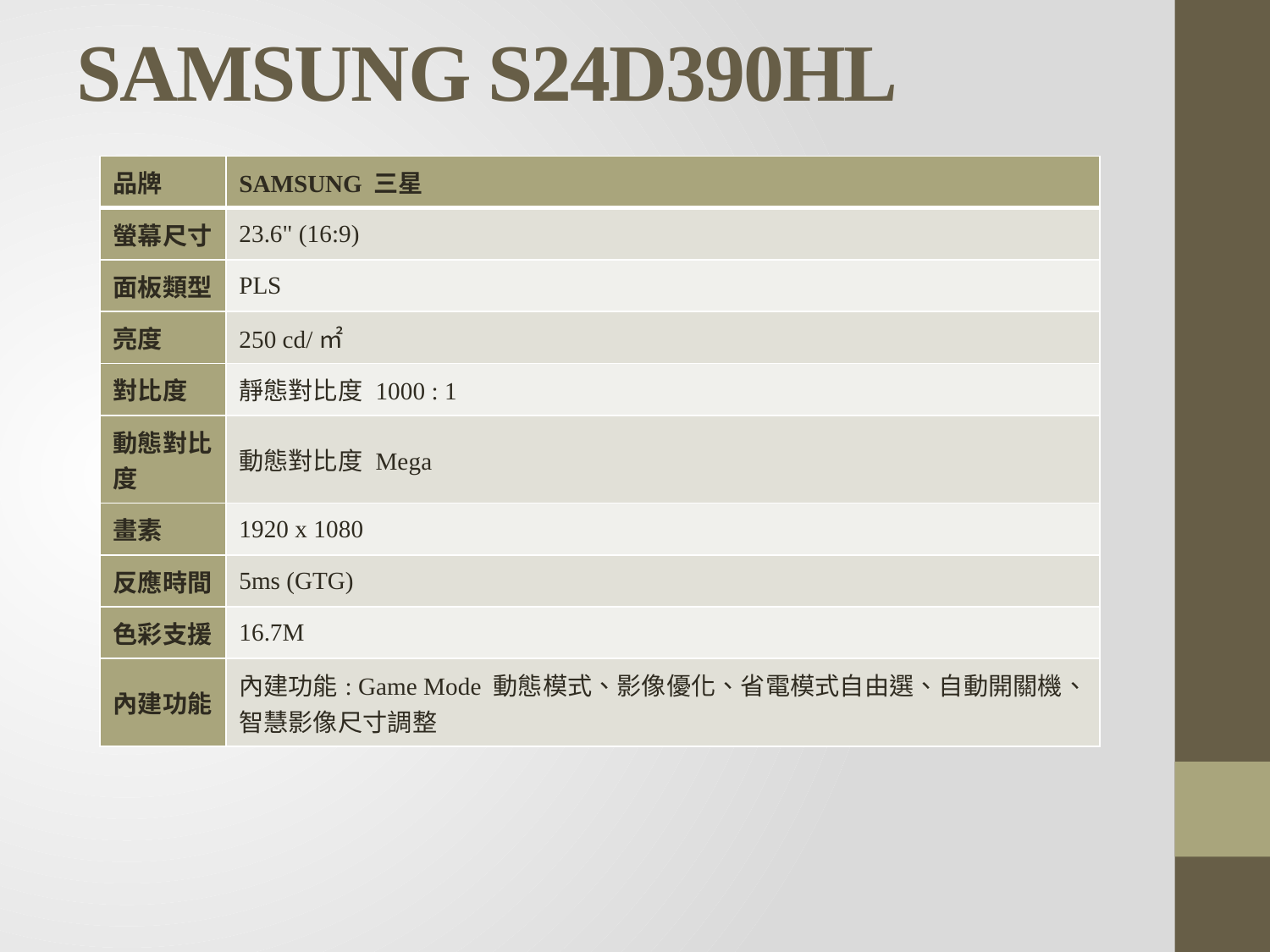

# SAMSUNG S24D390HL
| 品牌 | SAMSUNG 三星 |
| --- | --- |
| 螢幕尺寸 | 23.6" (16:9) |
| 面板類型 | PLS |
| 亮度 | 250 cd/㎡ |
| 對比度 | 靜態對比度 1000 : 1 |
| 動態對比度 | 動態對比度 Mega |
| 畫素 | 1920 x 1080 |
| 反應時間 | 5ms (GTG) |
| 色彩支援 | 16.7M |
| 內建功能 | 內建功能: Game Mode 動態模式、影像優化、省電模式自由選、自動開關機、智慧影像尺寸調整 |